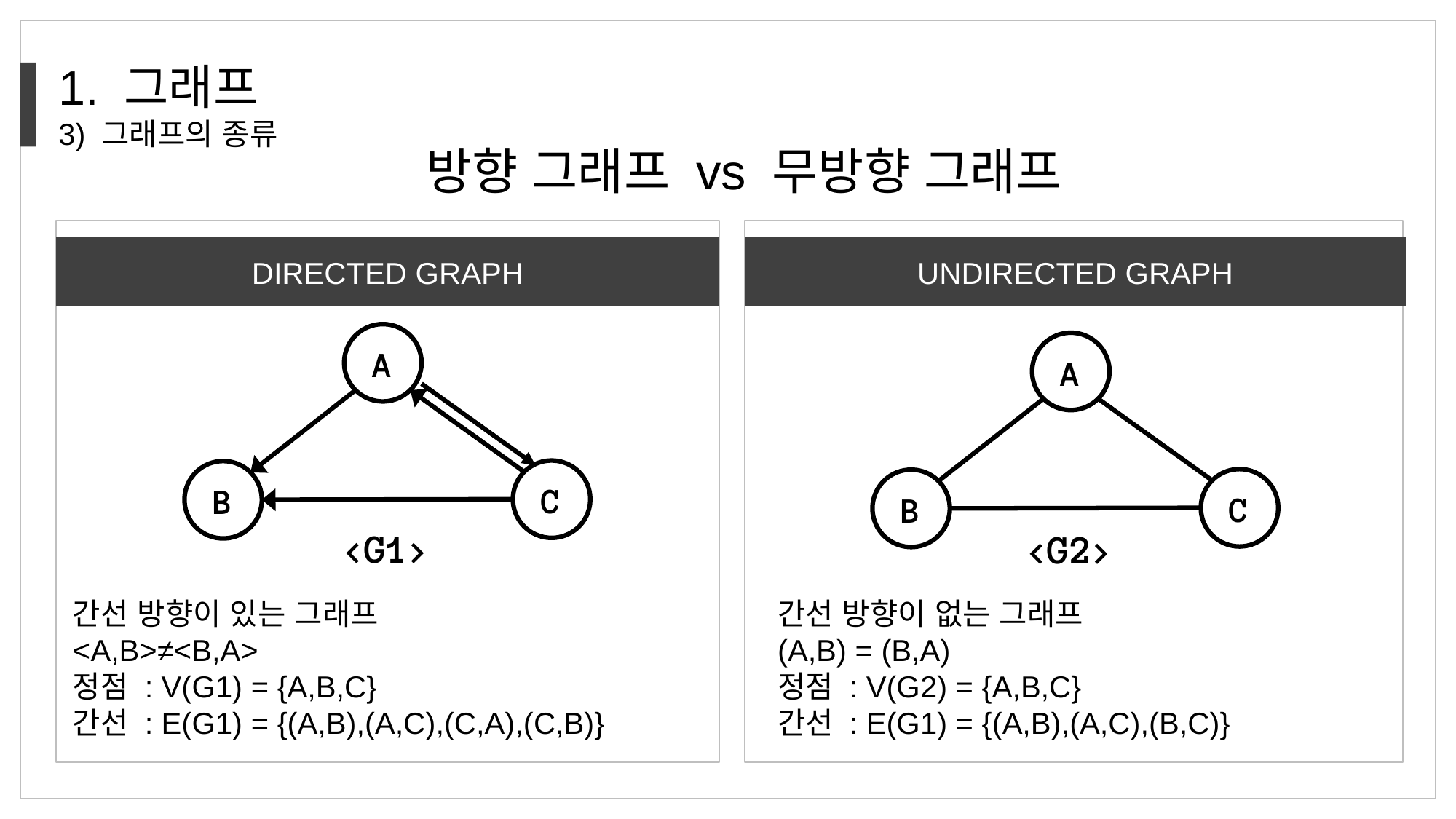

1. 그래프
3) 그래프의 종류

방향 그래프 vs 무방향 그래프

DIRECTED GRAPH
UNDIRECTED GRAPH
A
C
B
A
C
B
<G1>
<G2>
간선 방향이 있는 그래프
<A,B>≠<B,A>
정점 : V(G1) = {A,B,C}
간선 : E(G1) = {(A,B),(A,C),(C,A),(C,B)}
간선 방향이 없는 그래프
(A,B) = (B,A)
정점 : V(G2) = {A,B,C}
간선 : E(G1) = {(A,B),(A,C),(B,C)}